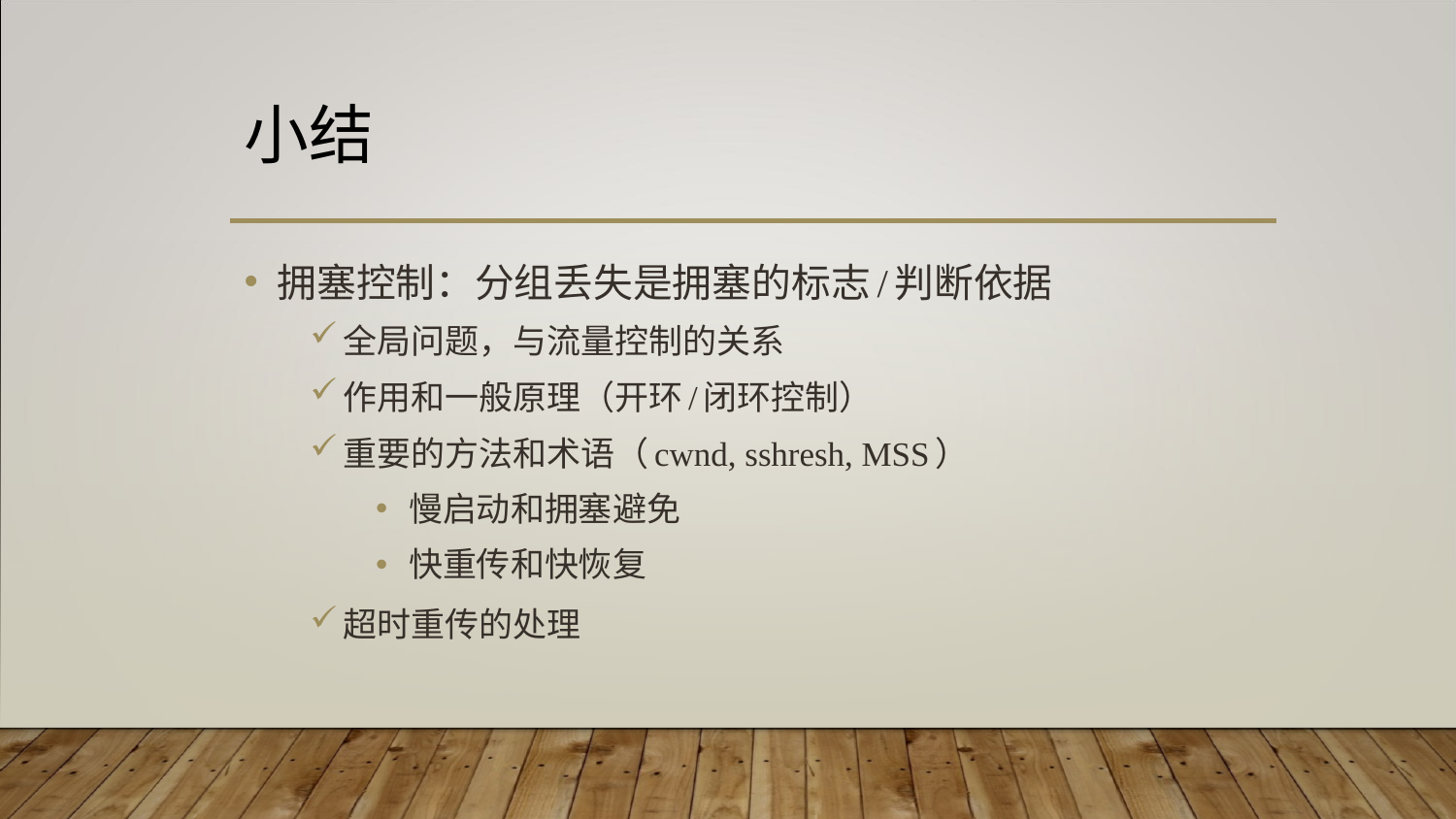

# 小结
拥塞控制：分组丢失是拥塞的标志/判断依据
全局问题，与流量控制的关系
作用和一般原理（开环/闭环控制）
重要的方法和术语（cwnd, sshresh, MSS）
慢启动和拥塞避免
快重传和快恢复
超时重传的处理